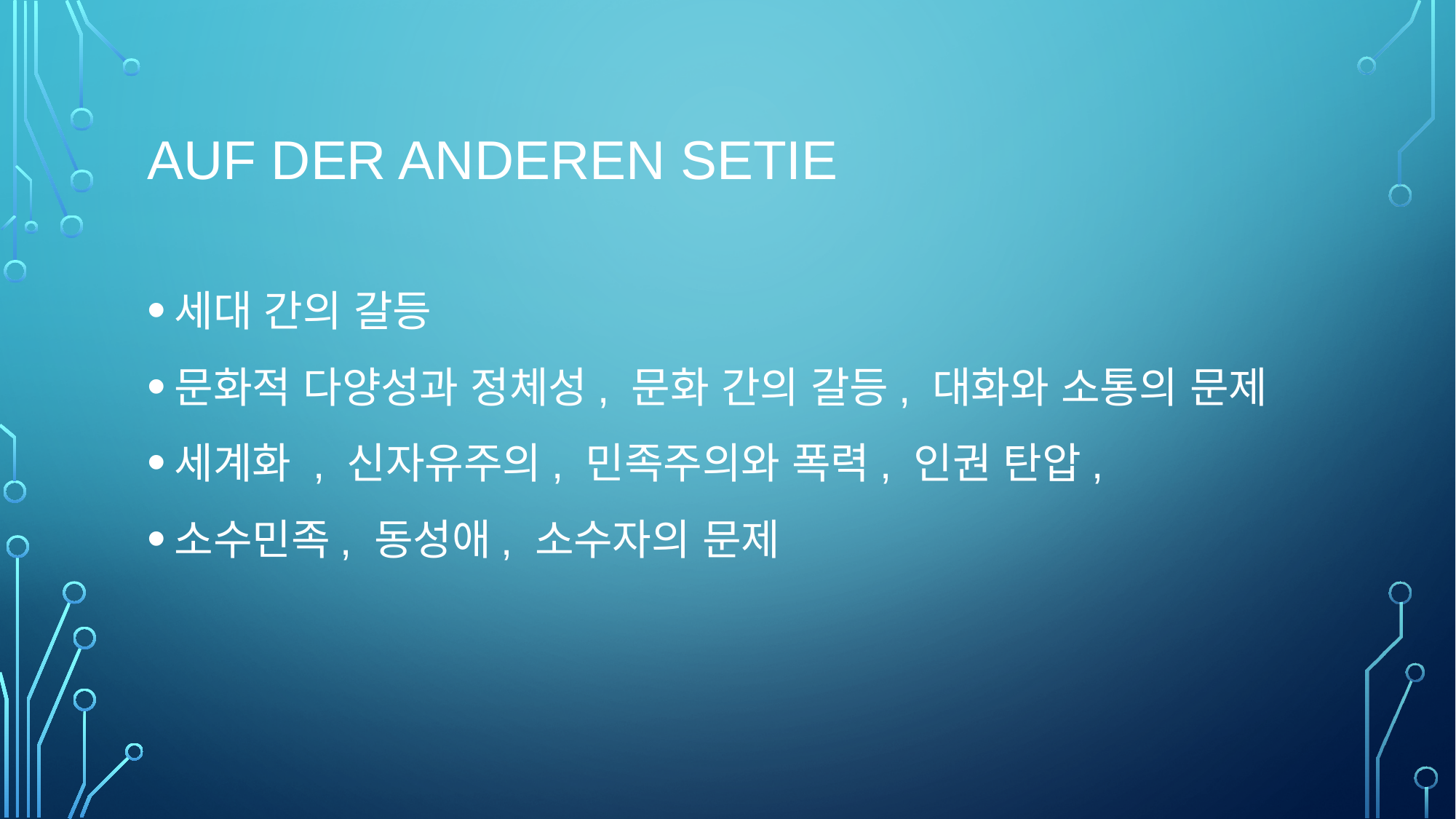

# Auf der anderen setie
세대 간의 갈등
문화적 다양성과 정체성, 문화 간의 갈등, 대화와 소통의 문제
세계화 , 신자유주의, 민족주의와 폭력, 인권 탄압,
소수민족, 동성애, 소수자의 문제